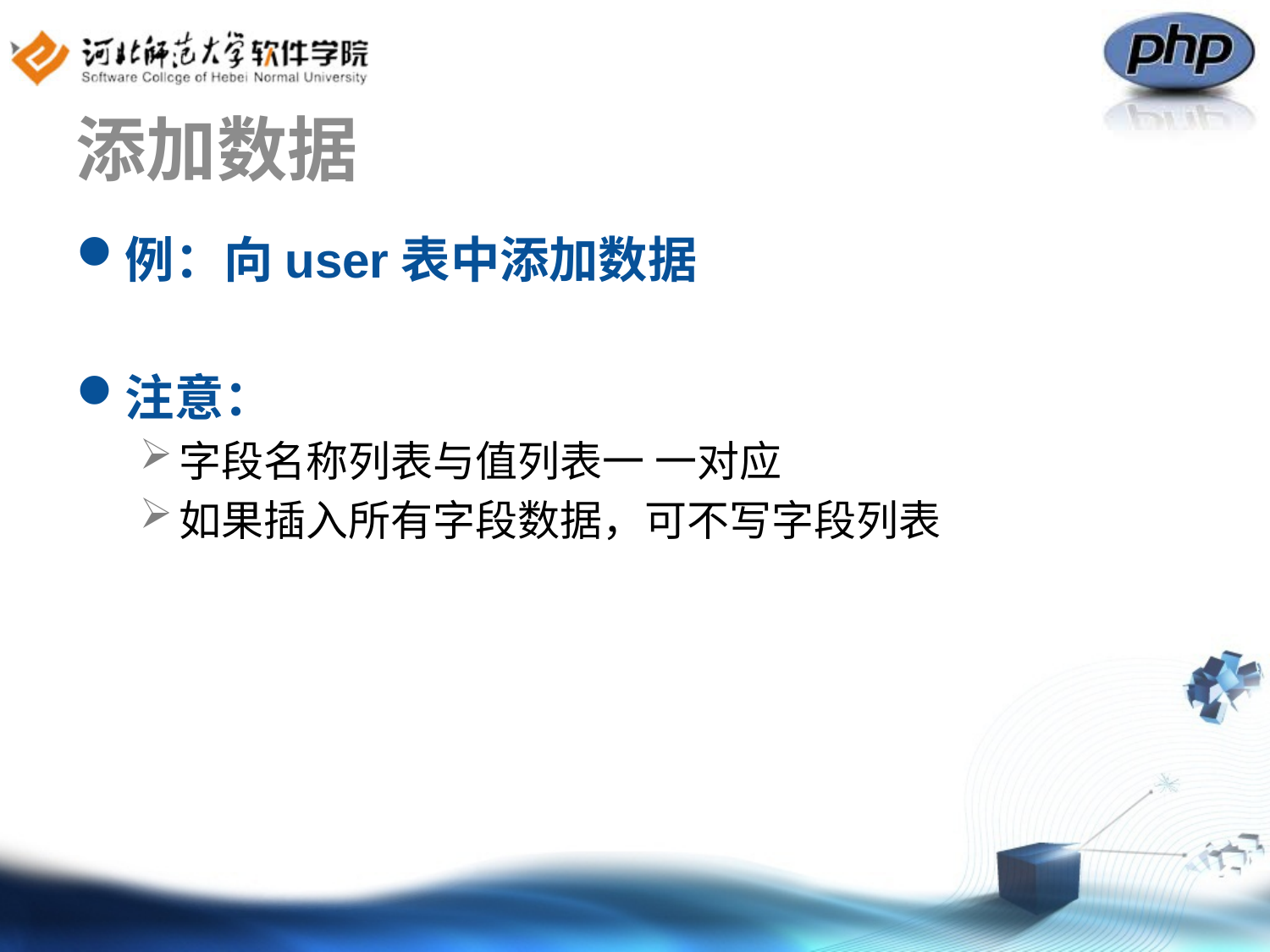

# 添加数据
例：向user表中添加数据

注意：
字段名称列表与值列表一 一对应
如果插入所有字段数据，可不写字段列表